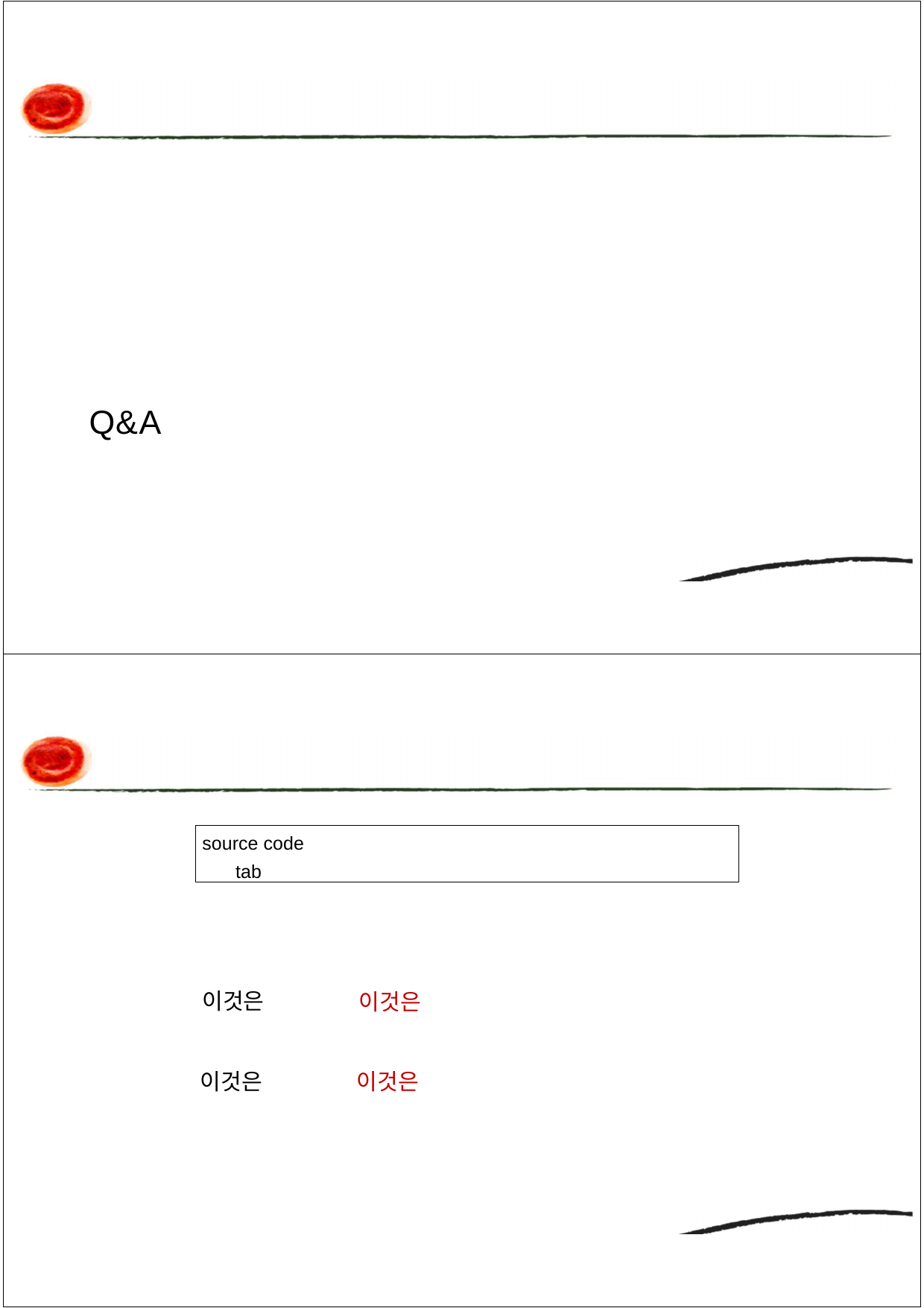

Q&A

source code  tab
이것은
이것은
이것은
이것은